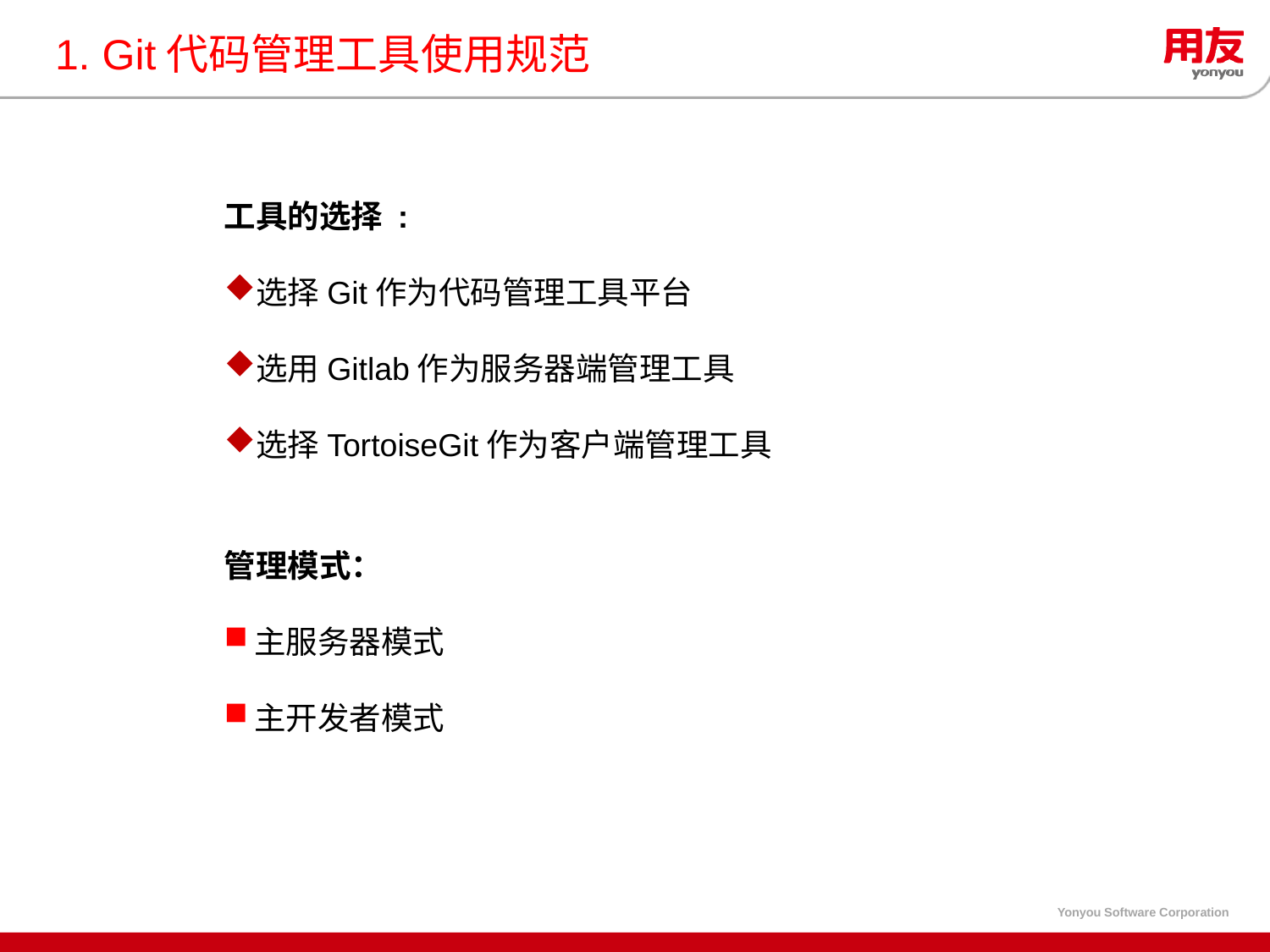

# 1. Git代码管理工具使用规范
工具的选择 :

选择Git作为代码管理工具平台

选用Gitlab作为服务器端管理工具

选择TortoiseGit作为客户端管理工具

管理模式：

主服务器模式

主开发者模式